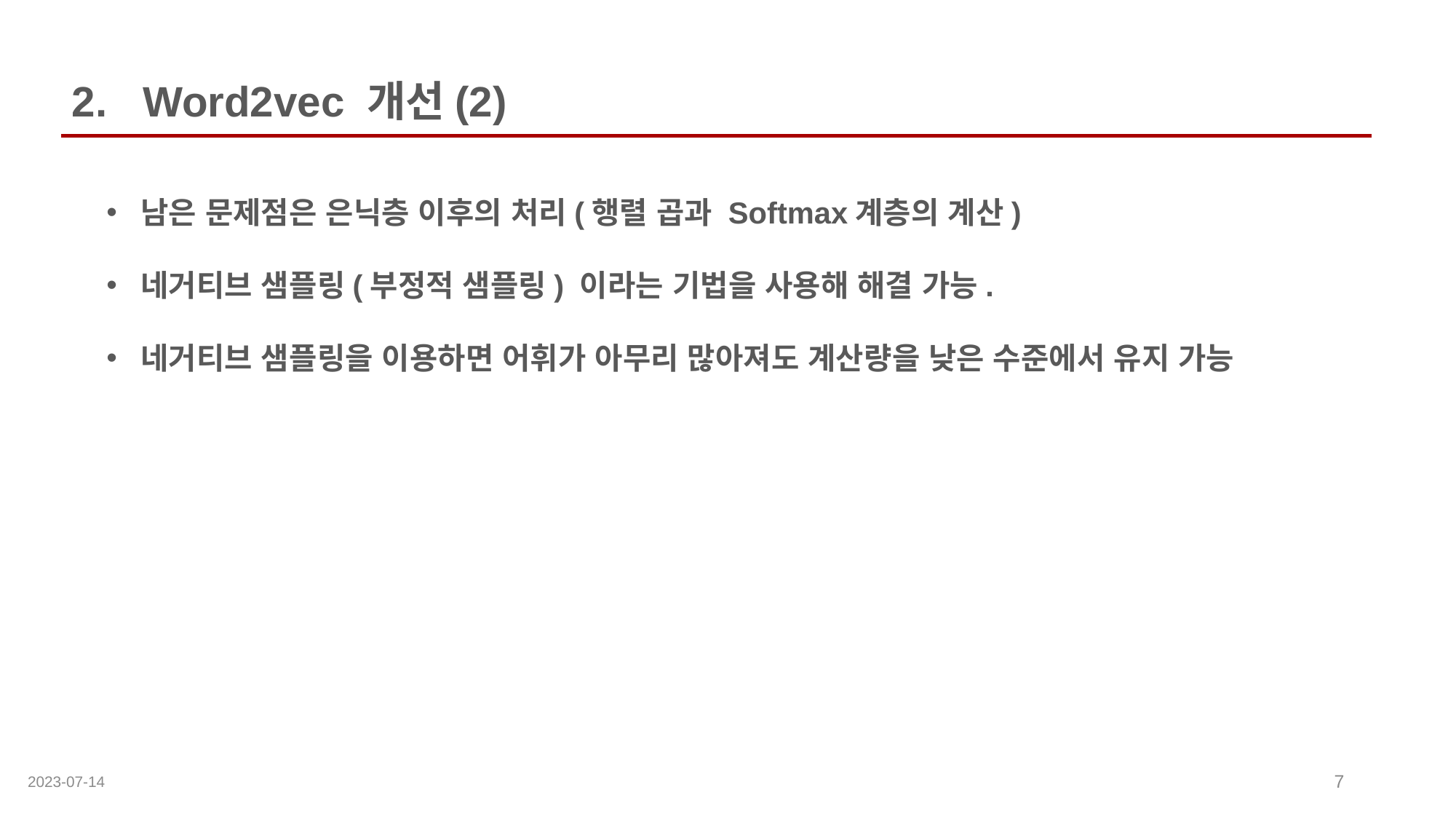

2.   Word2vec 개선(2)
남은 문제점은 은닉층 이후의 처리(행렬 곱과 Softmax계층의 계산)

네거티브 샘플링(부정적 샘플링) 이라는 기법을 사용해 해결 가능.

네거티브 샘플링을 이용하면 어휘가 아무리 많아져도 계산량을 낮은 수준에서 유지 가능

2023-07-14
7